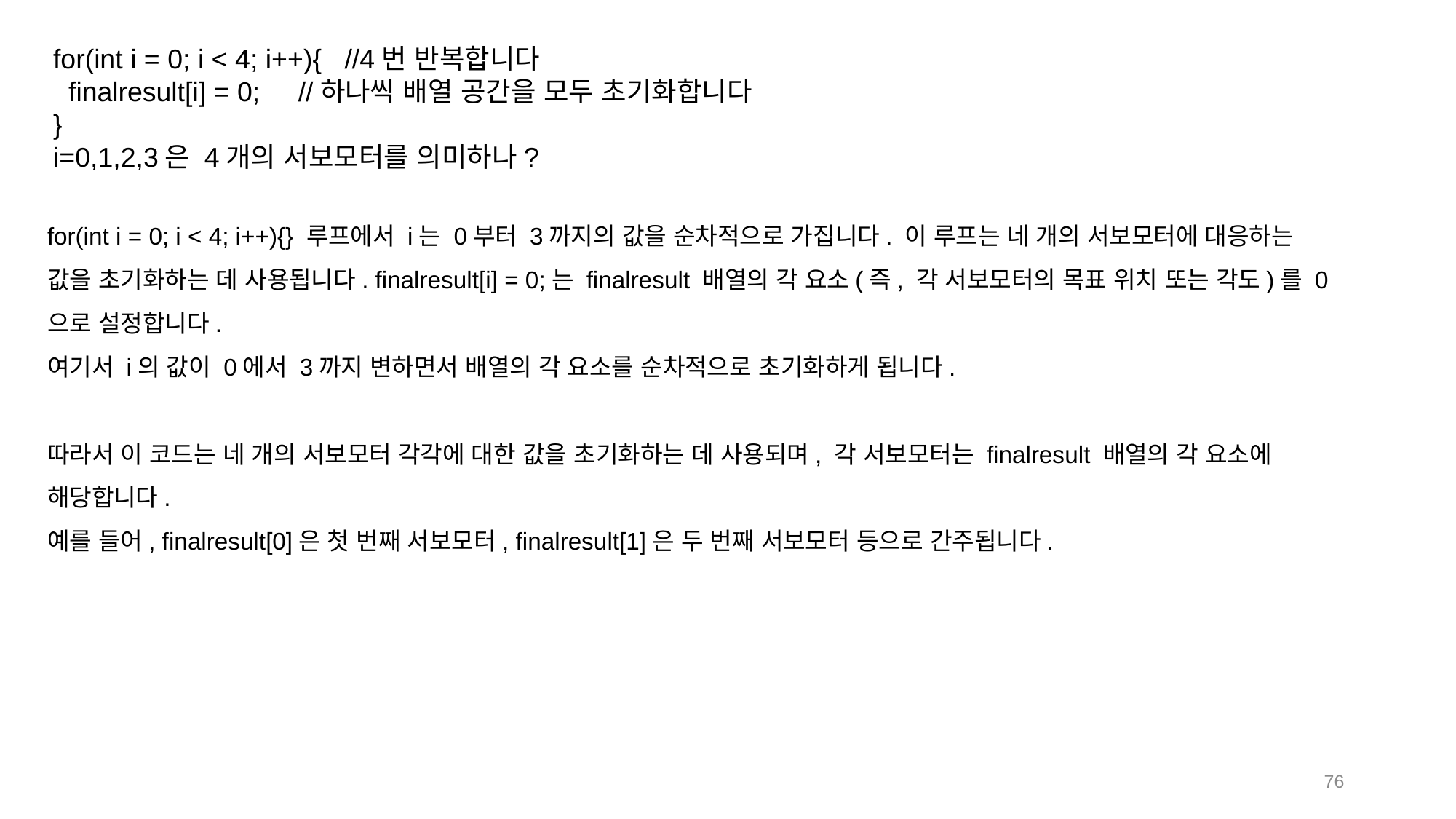

for(int i = 0; i < 4; i++){   //4번 반복합니다
  finalresult[i] = 0;     //하나씩 배열 공간을 모두 초기화합니다
}
i=0,1,2,3은 4개의 서보모터를 의미하나?
for(int i = 0; i < 4; i++){} 루프에서 i는 0부터 3까지의 값을 순차적으로 가집니다. 이 루프는 네 개의 서보모터에 대응하는 값을 초기화하는 데 사용됩니다. finalresult[i] = 0;는 finalresult 배열의 각 요소(즉, 각 서보모터의 목표 위치 또는 각도)를 0으로 설정합니다.
여기서 i의 값이 0에서 3까지 변하면서 배열의 각 요소를 순차적으로 초기화하게 됩니다.

따라서 이 코드는 네 개의 서보모터 각각에 대한 값을 초기화하는 데 사용되며, 각 서보모터는 finalresult 배열의 각 요소에 해당합니다.
예를 들어, finalresult[0]은 첫 번째 서보모터, finalresult[1]은 두 번째 서보모터 등으로 간주됩니다.
76